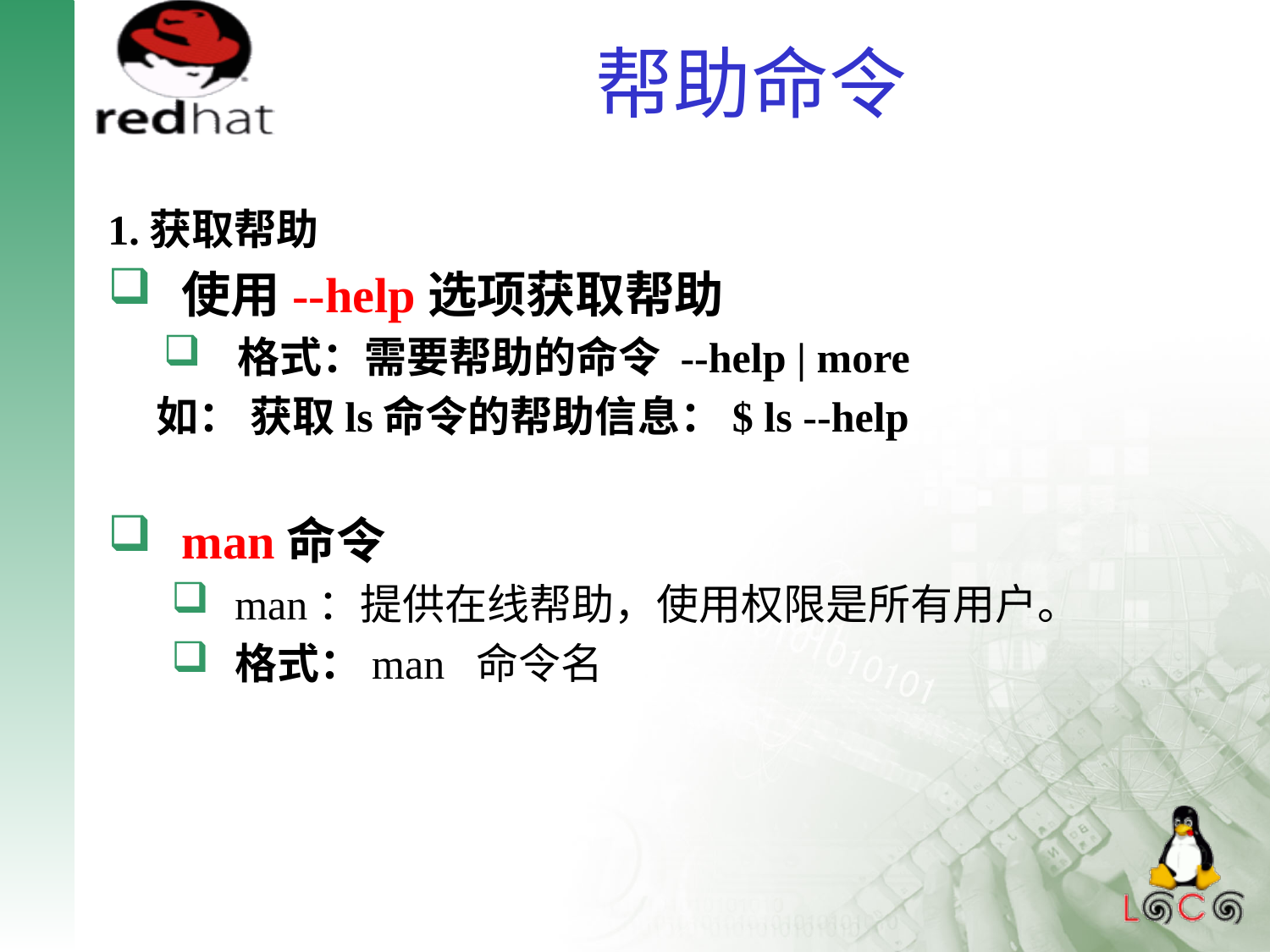

# 帮助命令
1.获取帮助
使用--help选项获取帮助
格式：需要帮助的命令 --help | more
    如： 获取ls命令的帮助信息：$ ls --help

man命令
man：提供在线帮助，使用权限是所有用户。
格式：man  命令名